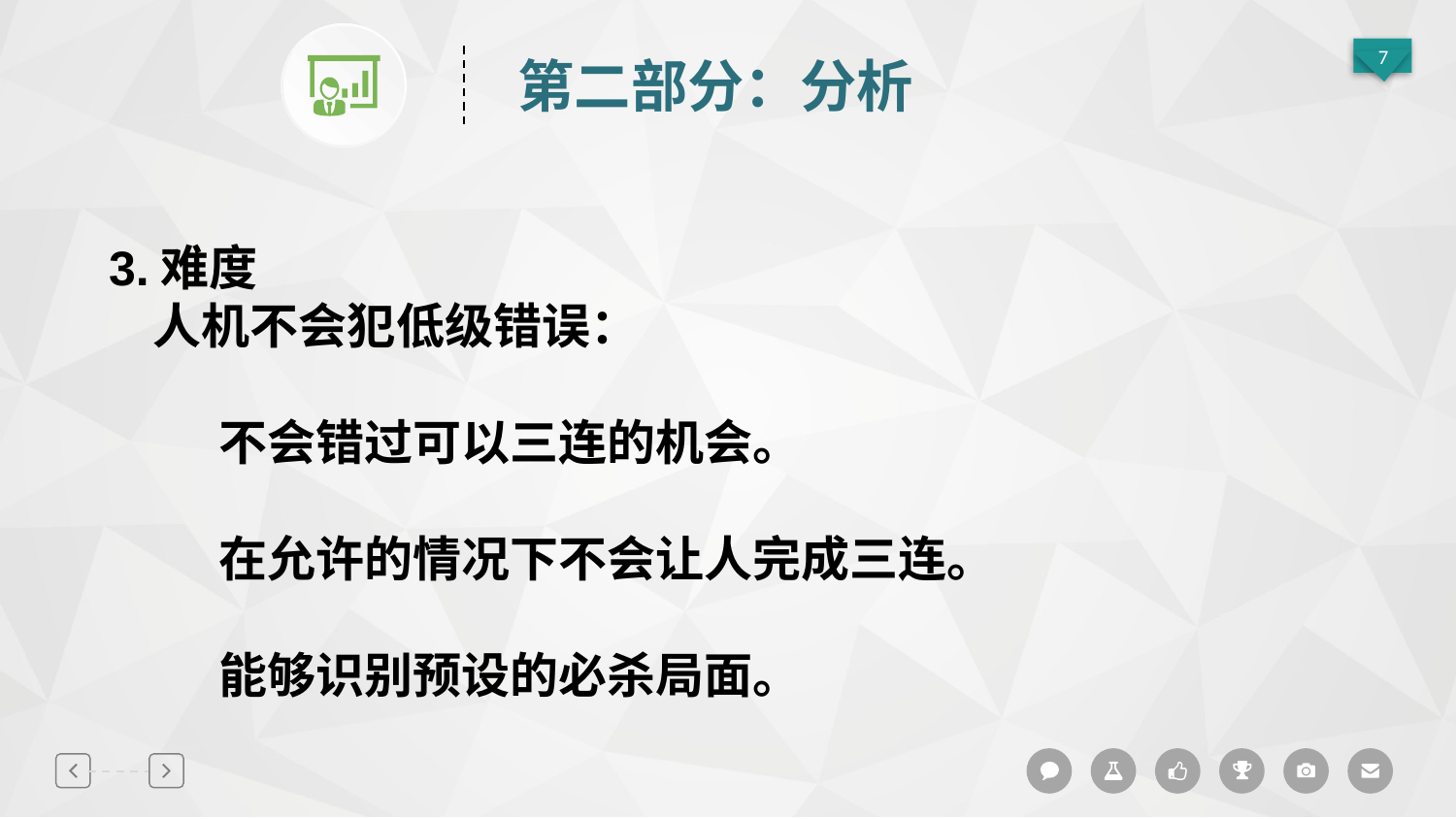

第二部分：分析
3.难度
   人机不会犯低级错误：

         不会错过可以三连的机会。

         在允许的情况下不会让人完成三连。

         能够识别预设的必杀局面。